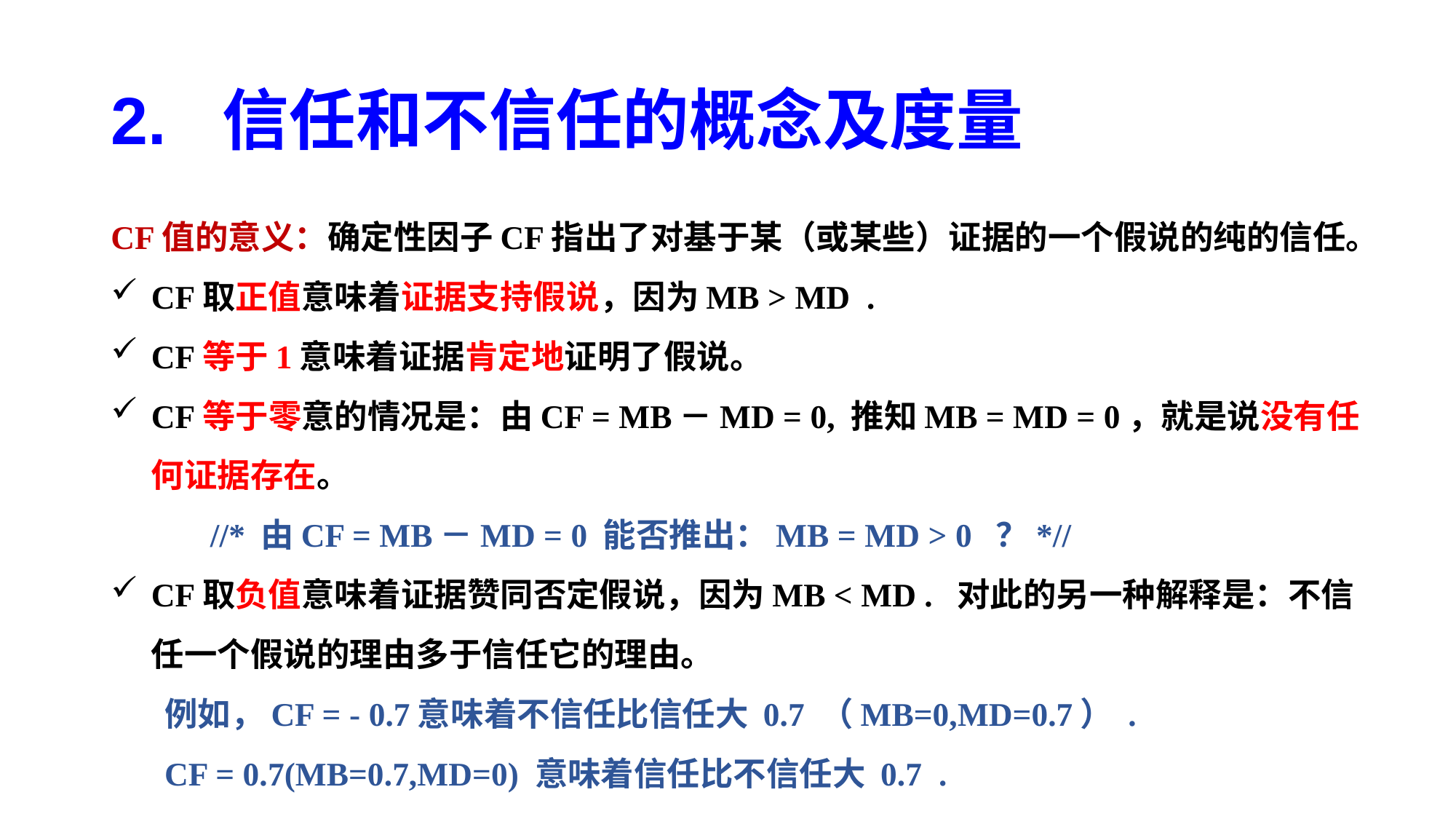

# 2. 信任和不信任的概念及度量

CF值的意义：确定性因子CF指出了对基于某（或某些）证据的一个假说的纯的信任。
CF取正值意味着证据支持假说，因为MB > MD  .
CF等于1意味着证据肯定地证明了假说。
CF等于零意的情况是：由CF = MB－MD = 0, 推知MB = MD = 0，就是说没有任何证据存在。
	//* 由CF = MB－MD = 0 能否推出：MB = MD > 0  ？*//
CF取负值意味着证据赞同否定假说，因为MB < MD .  对此的另一种解释是：不信任一个假说的理由多于信任它的理由。
例如，CF = - 0.7意味着不信任比信任大 0.7 （MB=0,MD=0.7） .
CF = 0.7(MB=0.7,MD=0) 意味着信任比不信任大 0.7  .